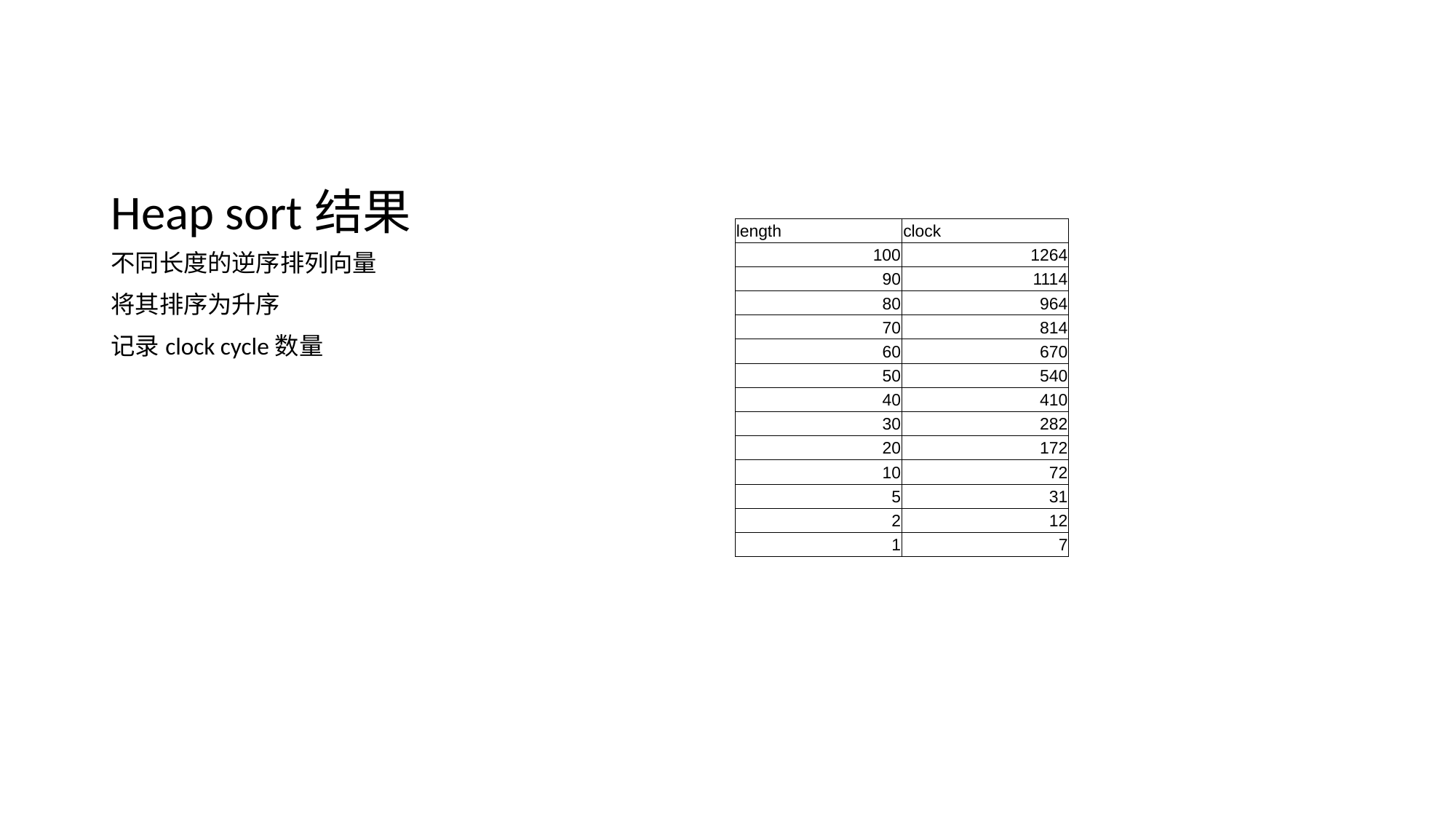

# Heap sort结果
| length | clock |
| --- | --- |
| 100 | 1264 |
| 90 | 1114 |
| 80 | 964 |
| 70 | 814 |
| 60 | 670 |
| 50 | 540 |
| 40 | 410 |
| 30 | 282 |
| 20 | 172 |
| 10 | 72 |
| 5 | 31 |
| 2 | 12 |
| 1 | 7 |
不同长度的逆序排列向量
将其排序为升序
记录clock cycle数量